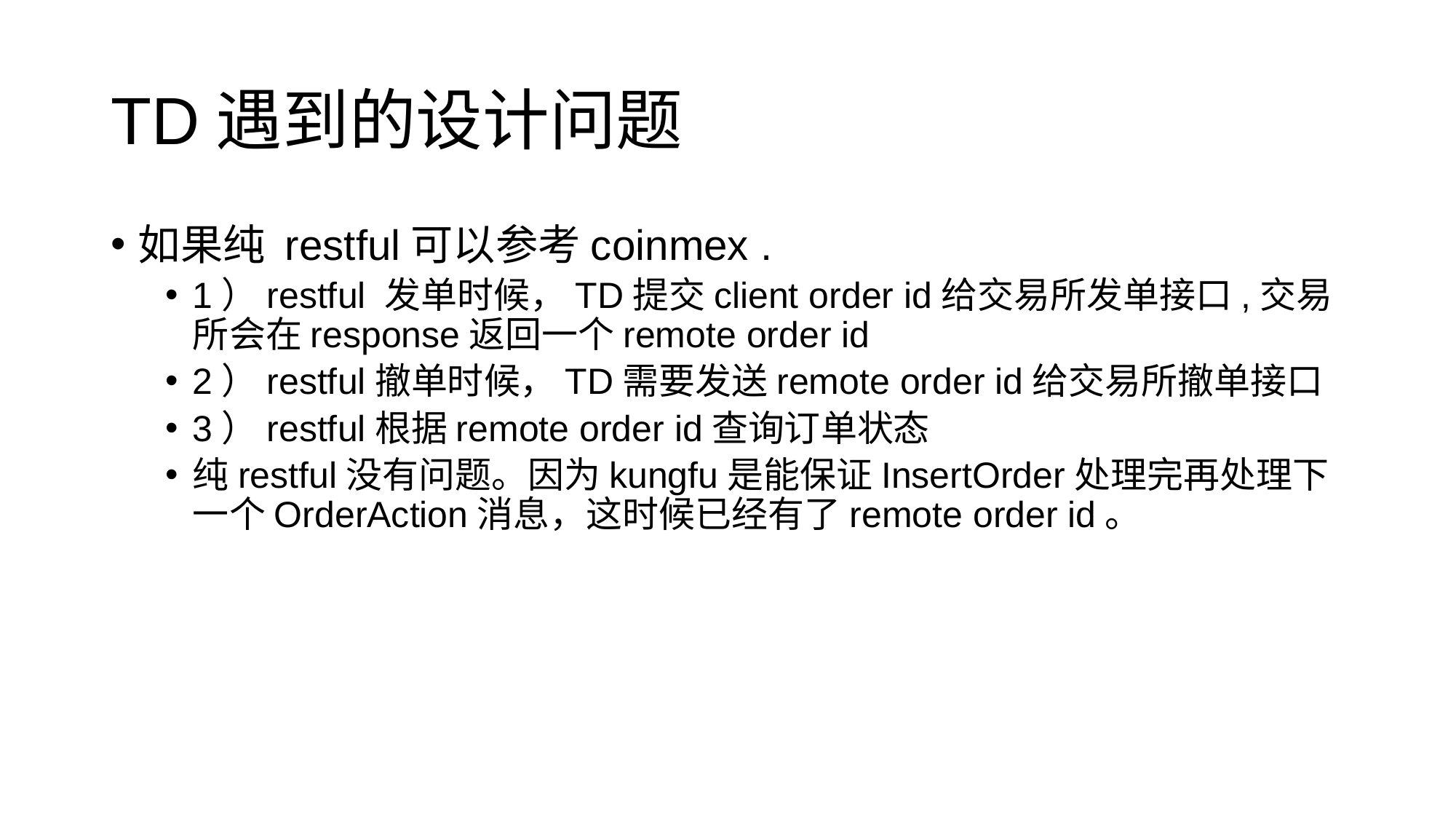

# TD遇到的设计问题
如果纯 restful可以参考coinmex .
1）restful 发单时候，TD提交client order id给交易所发单接口,交易所会在response返回一个remote order id
2）restful撤单时候，TD需要发送remote order id给交易所撤单接口
3）restful根据remote order id查询订单状态
纯restful没有问题。因为kungfu是能保证InsertOrder处理完再处理下一个OrderAction消息，这时候已经有了remote order id。